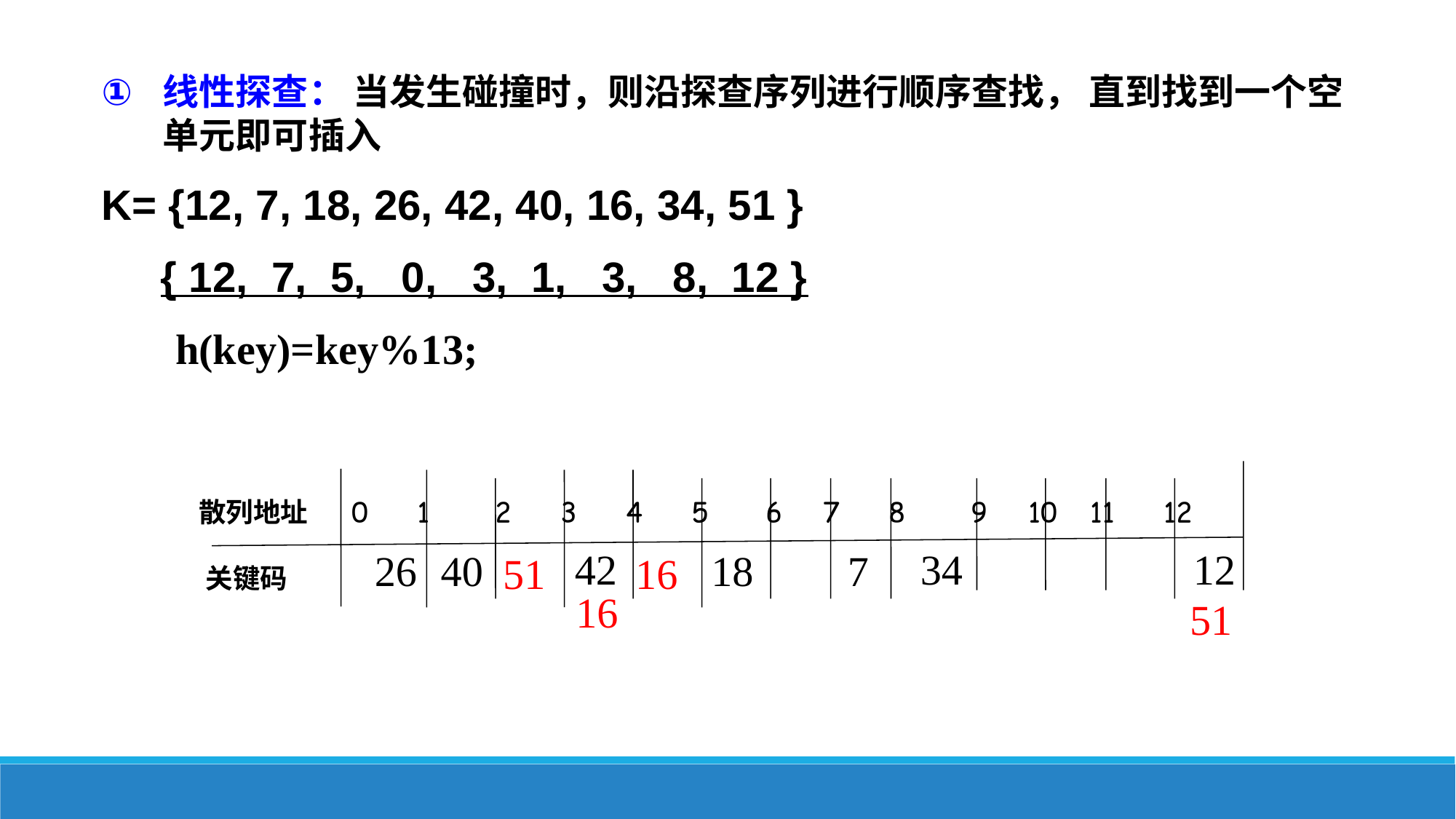

线性探查： 当发生碰撞时，则沿探查序列进行顺序查找， 直到找到一个空单元即可插入
K= {12, 7, 18, 26, 42, 40, 16, 34, 51 }
     { 12,  7,  5,   0,   3,  1,   3,   8,  12 }
       h(key)=key%13;

散列地址      0      1        2      3      4      5       6     7      8        9     10    11      12
42
34
12

40
26
18
7
51
16
关键码
16
51